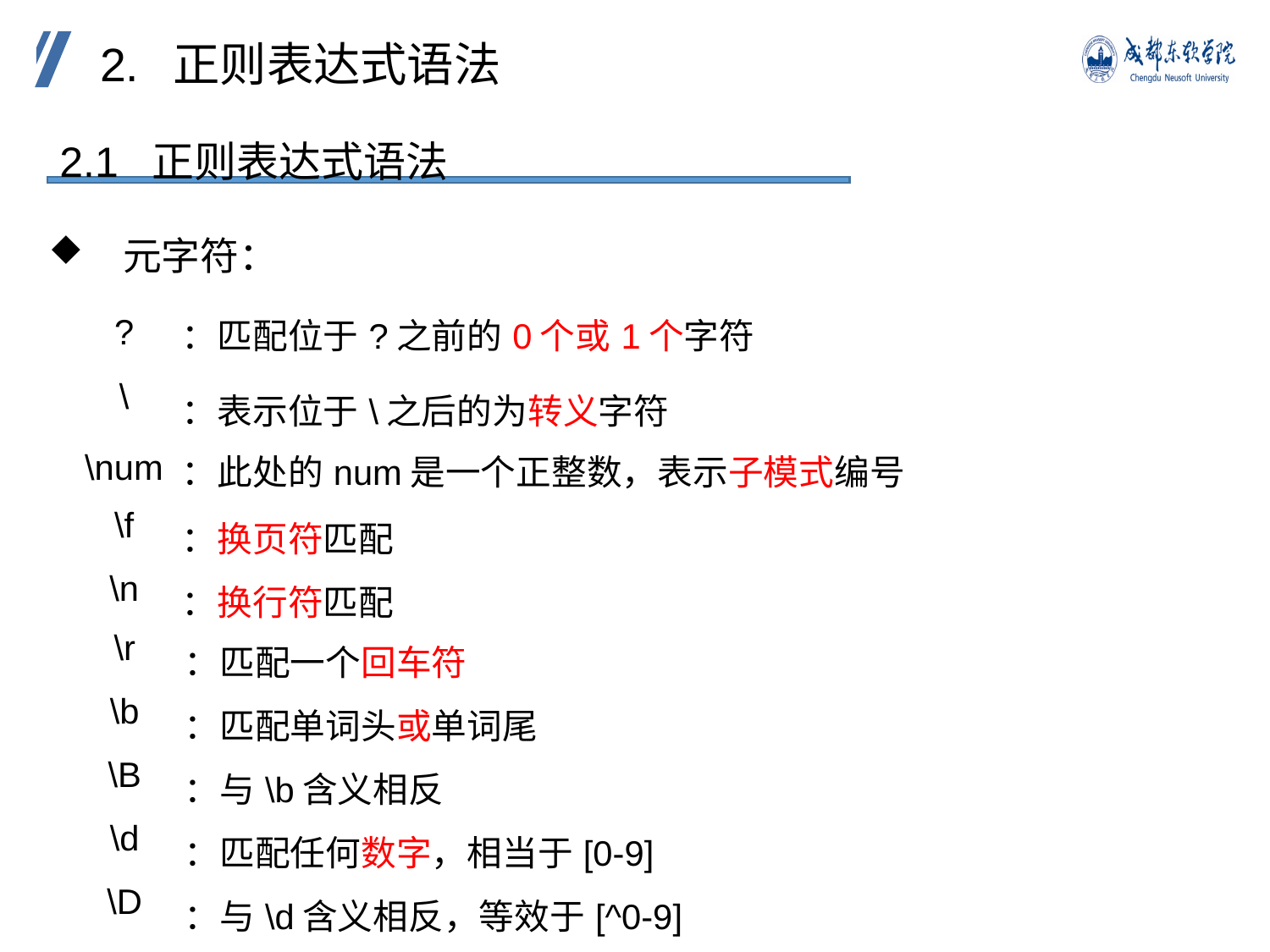

2.  正则表达式语法
2.1  正则表达式语法

  元字符：

| ? | ：匹配位于?之前的0个或1个字符 |
| --- | --- |
| \ | ：表示位于\之后的为转义字符 |
| \num | ：此处的num是一个正整数，表示子模式编号 |
| \f | ：换页符匹配 |
| --- | --- |
| \n | ：换行符匹配 |
| \r | ：匹配一个回车符 |
| --- | --- |
| \b | ：匹配单词头或单词尾 |
| \B | ：与\b含义相反 |
| \d | ：匹配任何数字，相当于[0-9] |
| \D | ：与\d含义相反，等效于[^0-9] |